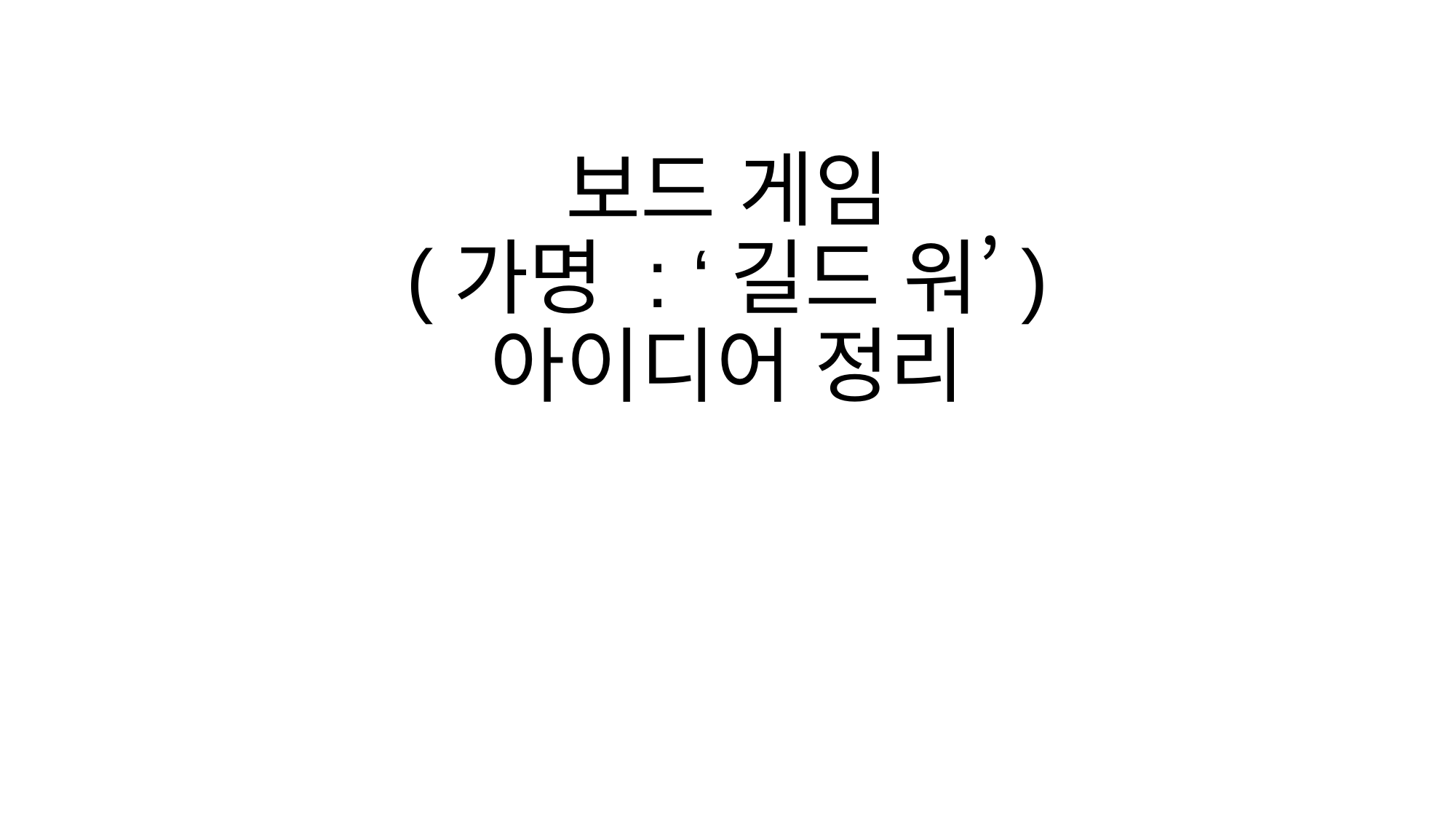

# 보드 게임 (가명 : ‘길드 워’) 아이디어 정리